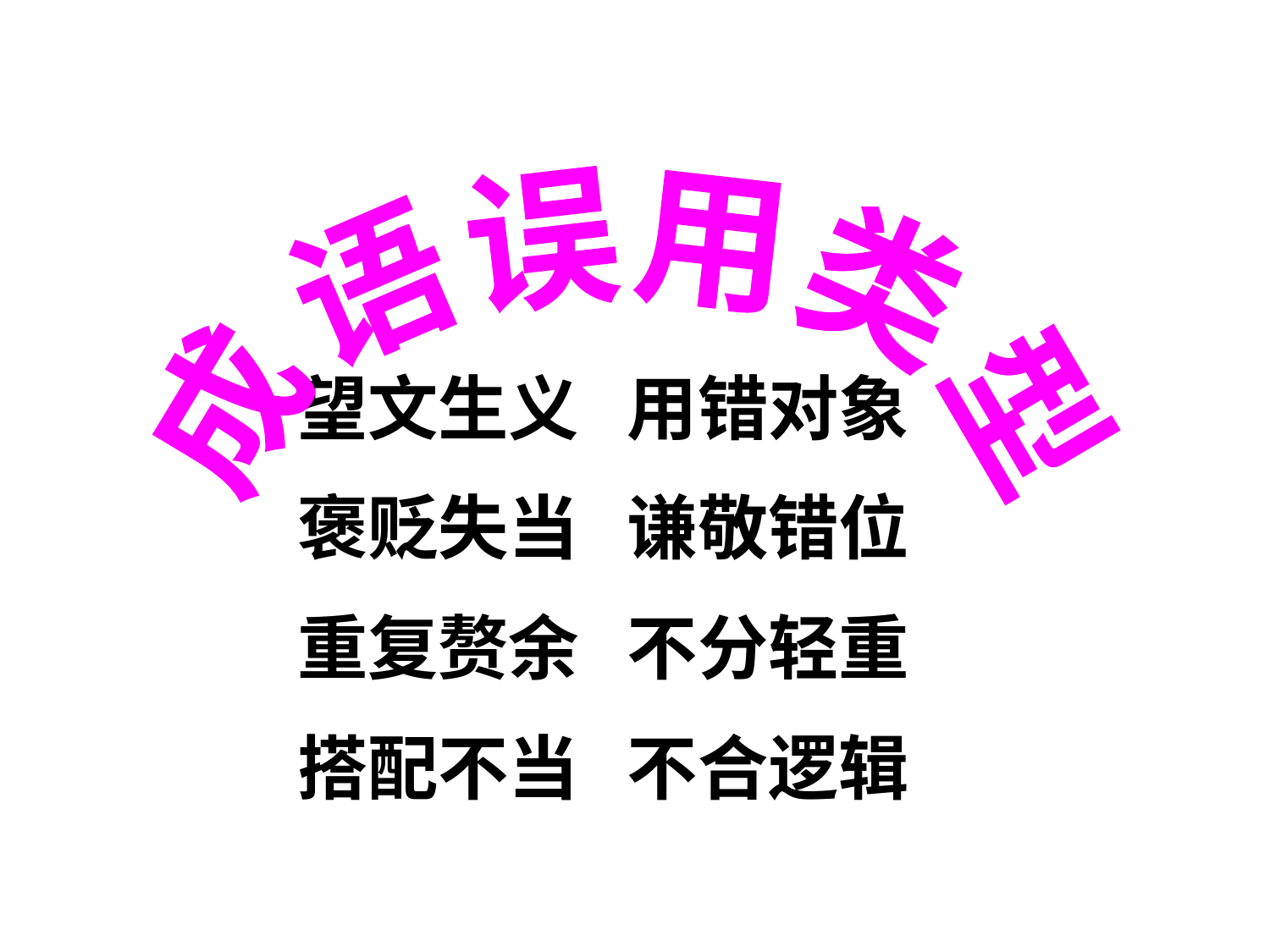

成语误用类型

望文生义   用错对象
褒贬失当   谦敬错位
重复赘余   不分轻重
搭配不当   不合逻辑